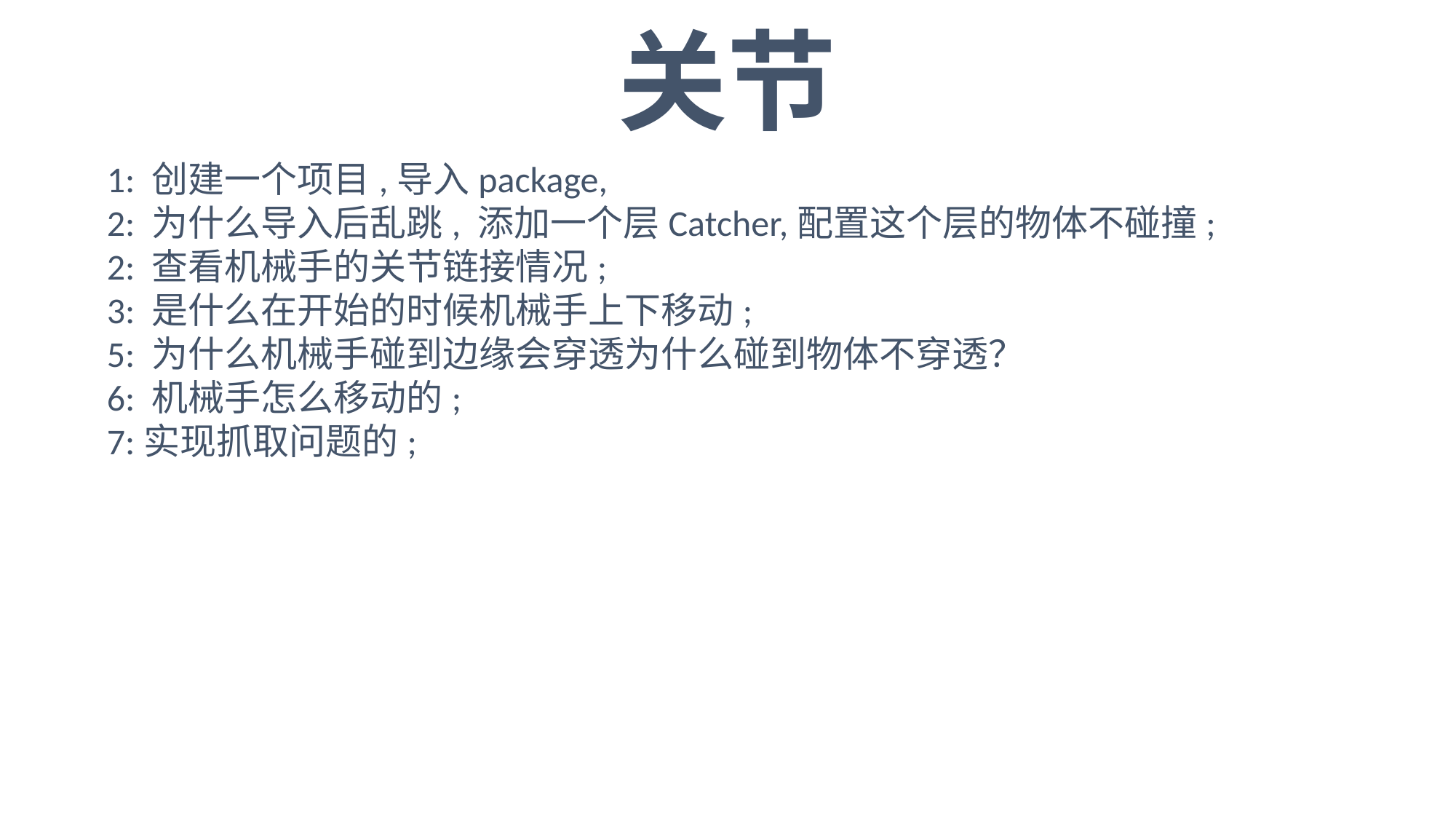

关节
1: 创建一个项目,导入package,
2: 为什么导入后乱跳, 添加一个层Catcher,配置这个层的物体不碰撞;
2: 查看机械手的关节链接情况;
3: 是什么在开始的时候机械手上下移动;
5: 为什么机械手碰到边缘会穿透为什么碰到物体不穿透？
6: 机械手怎么移动的;
7:实现抓取问题的;
1